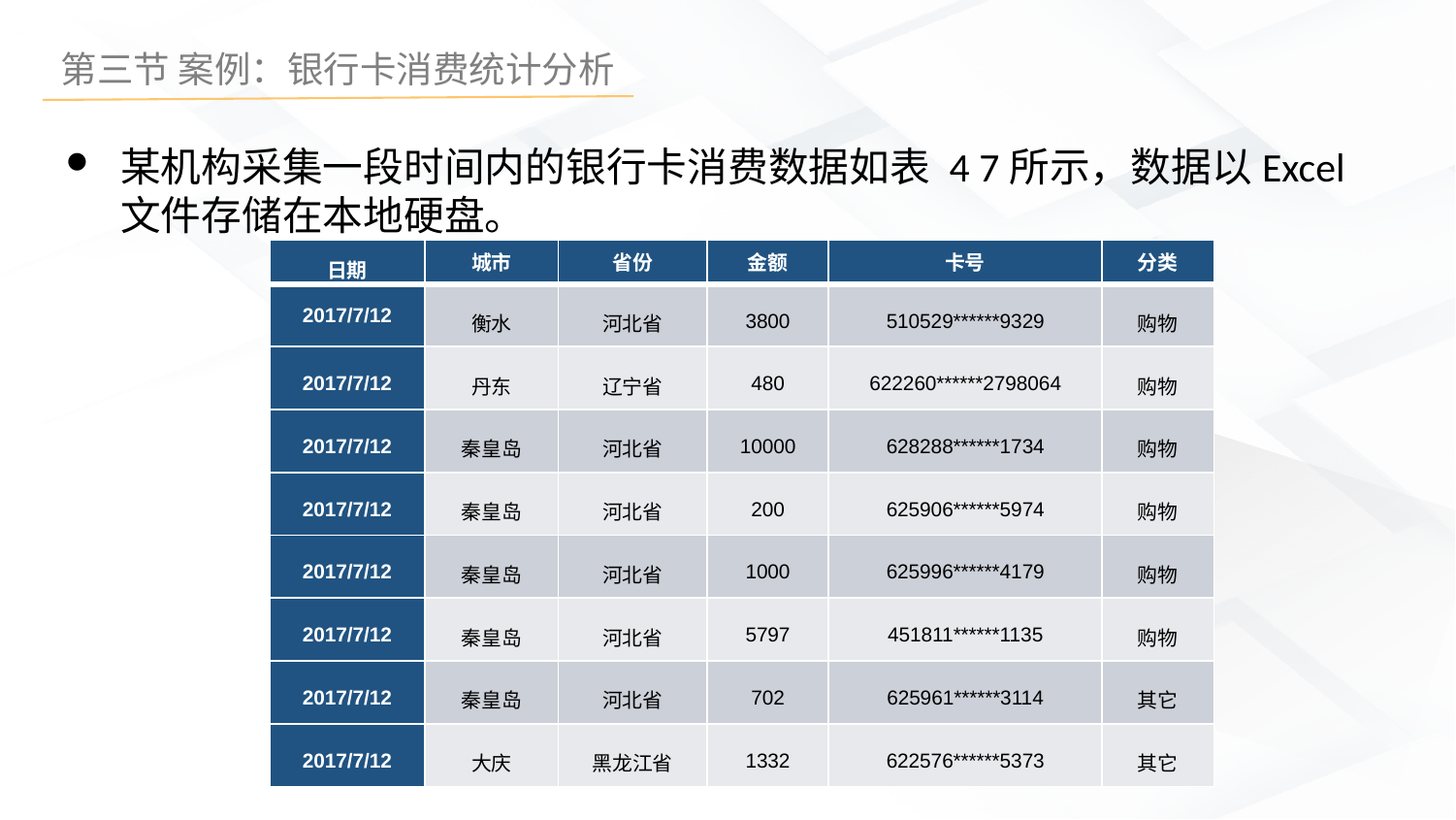

某机构采集一段时间内的银行卡消费数据如表 4 7所示，数据以Excel文件存储在本地硬盘。
| 日期 | 城市 | 省份 | 金额 | 卡号 | 分类 |
| --- | --- | --- | --- | --- | --- |
| 2017/7/12 | 衡水 | 河北省 | 3800 | 510529\*\*\*\*\*\*9329 | 购物 |
| 2017/7/12 | 丹东 | 辽宁省 | 480 | 622260\*\*\*\*\*\*2798064 | 购物 |
| 2017/7/12 | 秦皇岛 | 河北省 | 10000 | 628288\*\*\*\*\*\*1734 | 购物 |
| 2017/7/12 | 秦皇岛 | 河北省 | 200 | 625906\*\*\*\*\*\*5974 | 购物 |
| 2017/7/12 | 秦皇岛 | 河北省 | 1000 | 625996\*\*\*\*\*\*4179 | 购物 |
| 2017/7/12 | 秦皇岛 | 河北省 | 5797 | 451811\*\*\*\*\*\*1135 | 购物 |
| 2017/7/12 | 秦皇岛 | 河北省 | 702 | 625961\*\*\*\*\*\*3114 | 其它 |
| 2017/7/12 | 大庆 | 黑龙江省 | 1332 | 622576\*\*\*\*\*\*5373 | 其它 |